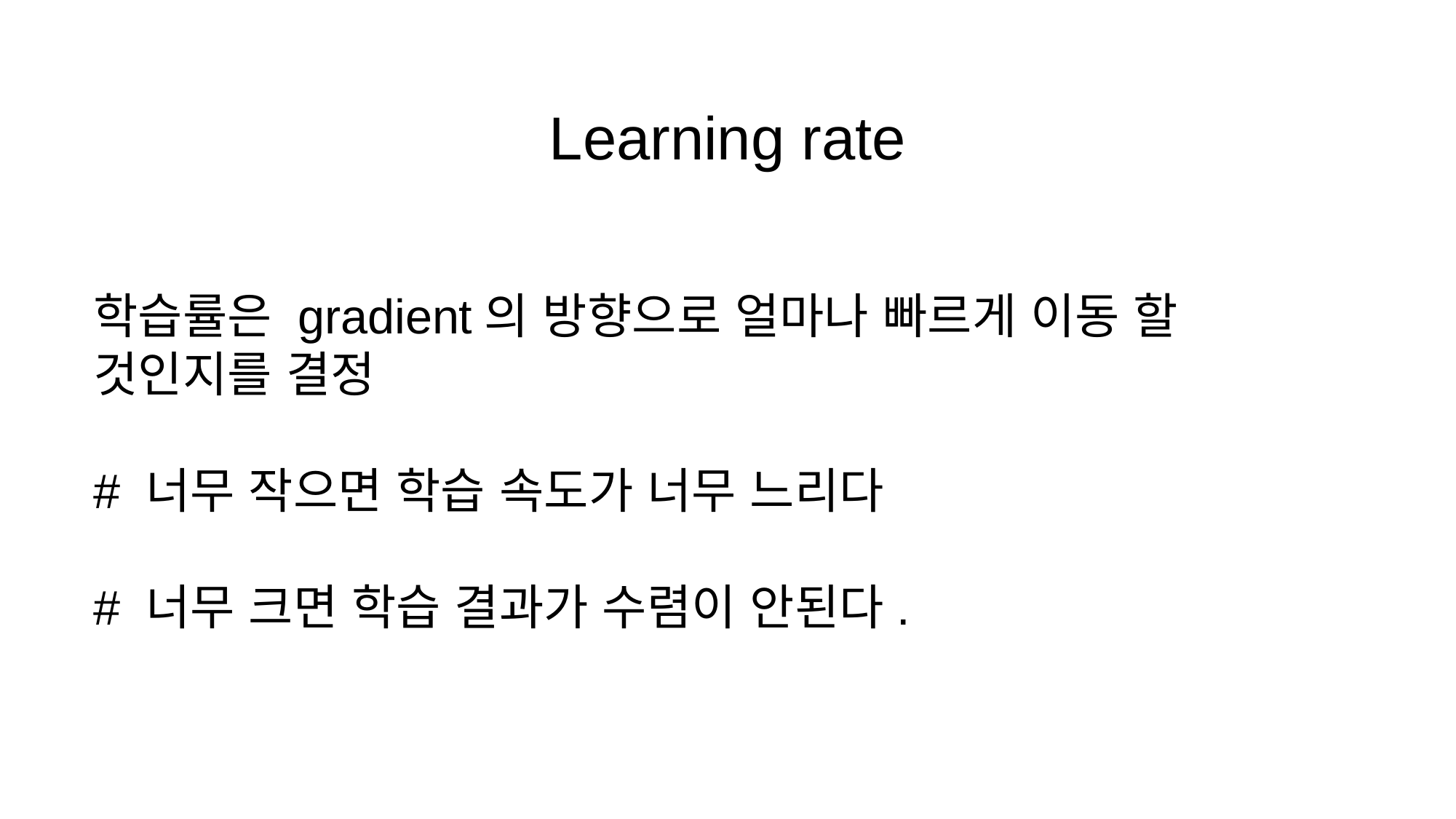

# Learning rate
학습률은 gradient의 방향으로 얼마나 빠르게 이동 할 것인지를 결정

# 너무 작으면 학습 속도가 너무 느리다

# 너무 크면 학습 결과가 수렴이 안된다.